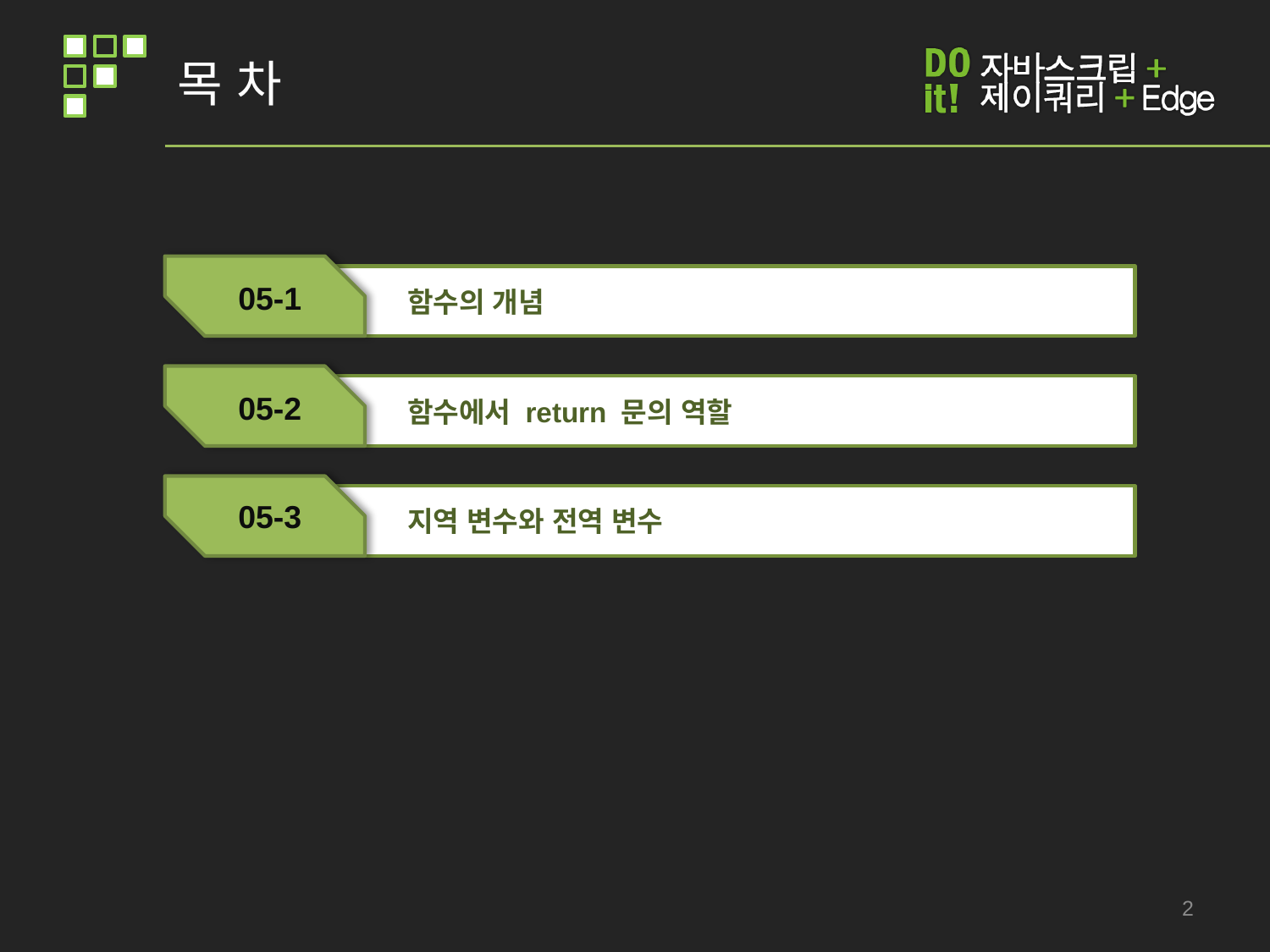

# 목 차
05-1
함수의 개념
05-2
함수에서 return 문의 역할
05-3
지역 변수와 전역 변수

01-4
자바스크립트 맛보기 예제
2